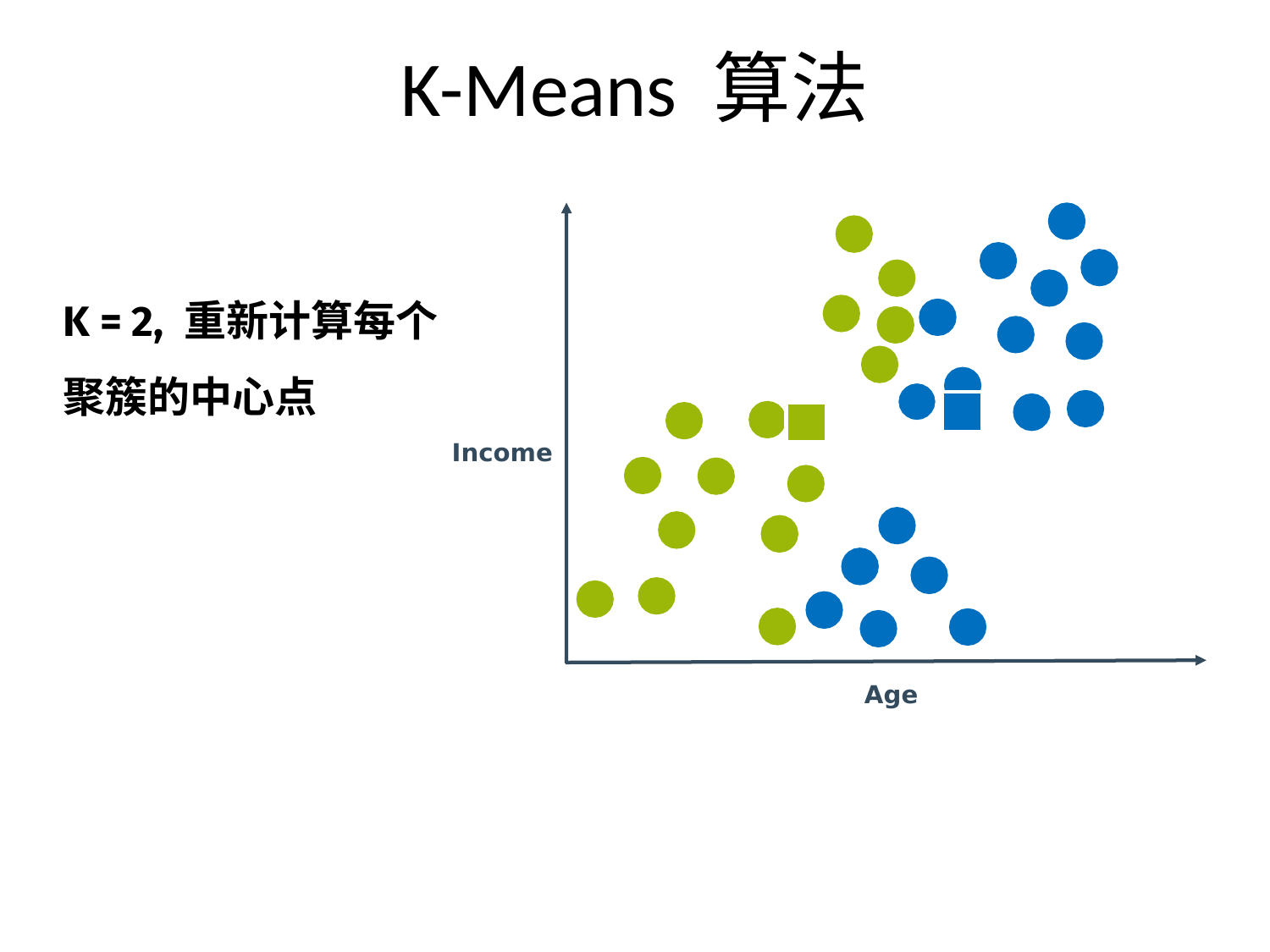

# K-Means 算法

K = 2, 重新计算每个聚簇的中心点

Income

Age